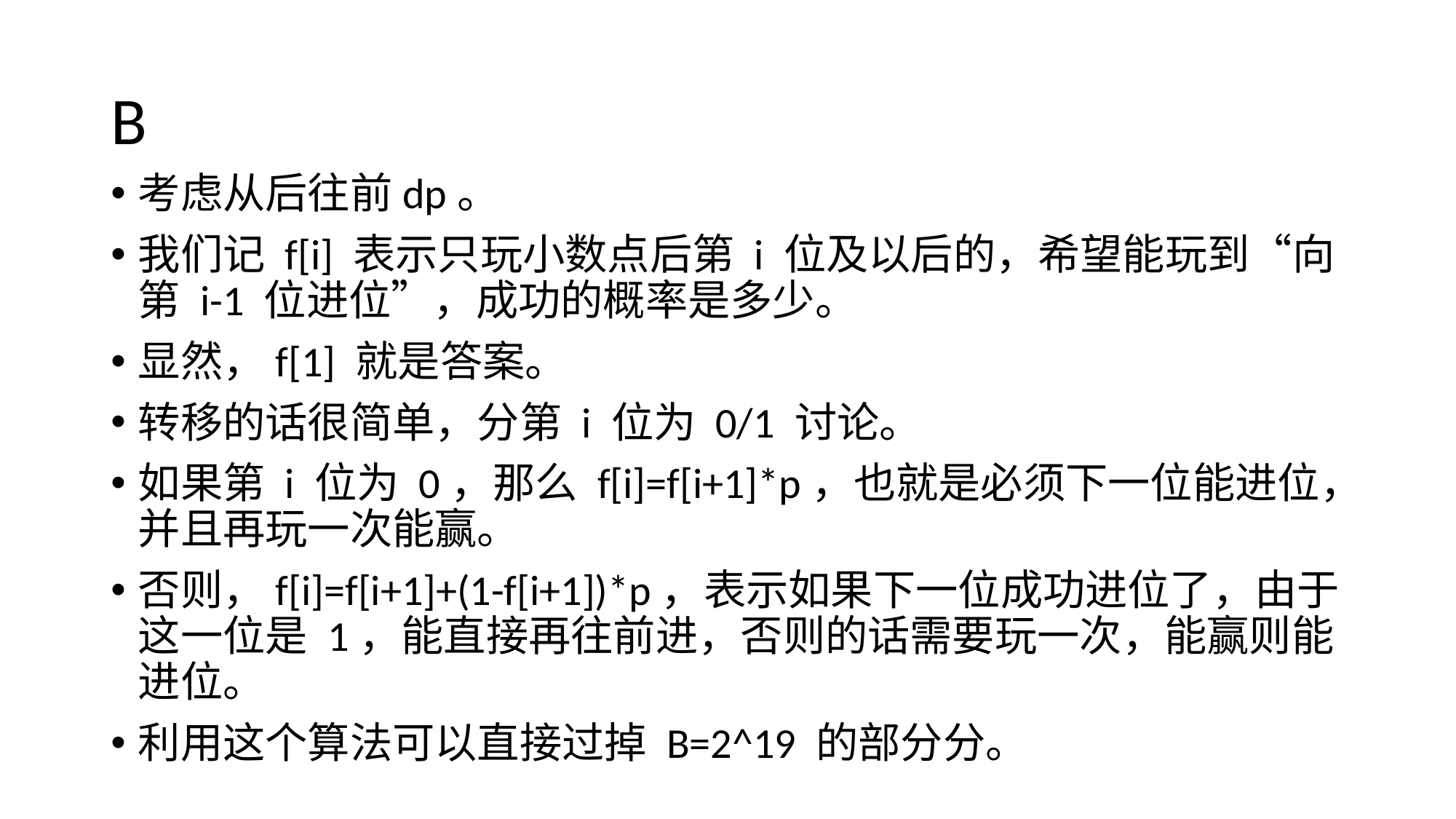

# B
考虑从后往前dp。
我们记 f[i] 表示只玩小数点后第 i 位及以后的，希望能玩到“向第 i-1 位进位”，成功的概率是多少。
显然，f[1] 就是答案。
转移的话很简单，分第 i 位为 0/1 讨论。
如果第 i 位为 0，那么 f[i]=f[i+1]*p，也就是必须下一位能进位，并且再玩一次能赢。
否则，f[i]=f[i+1]+(1-f[i+1])*p，表示如果下一位成功进位了，由于这一位是 1，能直接再往前进，否则的话需要玩一次，能赢则能进位。
利用这个算法可以直接过掉 B=2^19 的部分分。